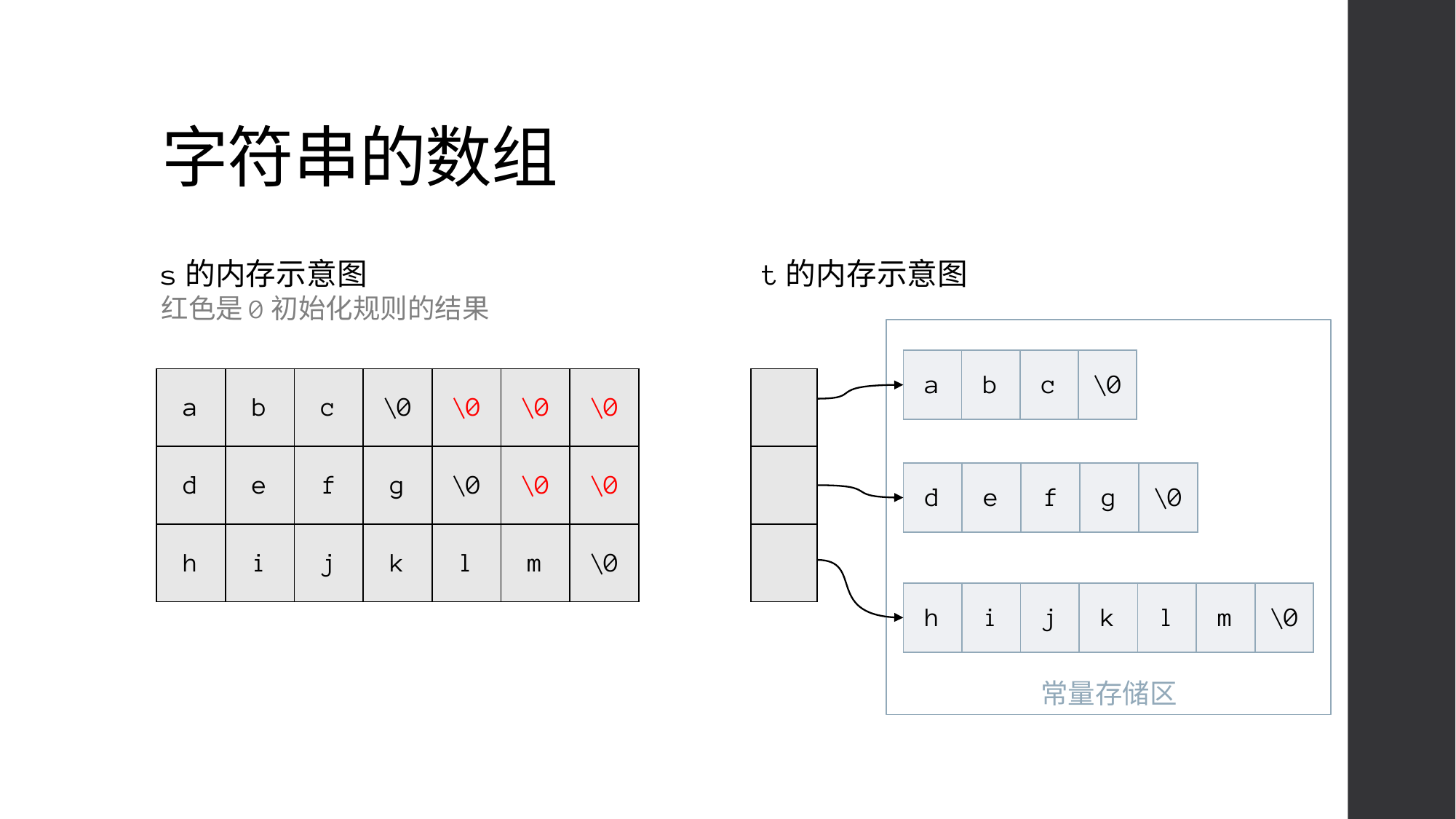

# 字符串的数组
s的内存示意图
红色是0初始化规则的结果
t的内存示意图
常量存储区
| a | b | c | \0 |
| --- | --- | --- | --- |
| a | b | c | \0 | \0 | \0 | \0 |
| --- | --- | --- | --- | --- | --- | --- |
| d | e | f | g | \0 | \0 | \0 |
| h | i | j | k | l | m | \0 |
|  |
| --- |
|  |
|  |
| d | e | f | g | \0 |
| --- | --- | --- | --- | --- |
| h | i | j | k | l | m | \0 |
| --- | --- | --- | --- | --- | --- | --- |